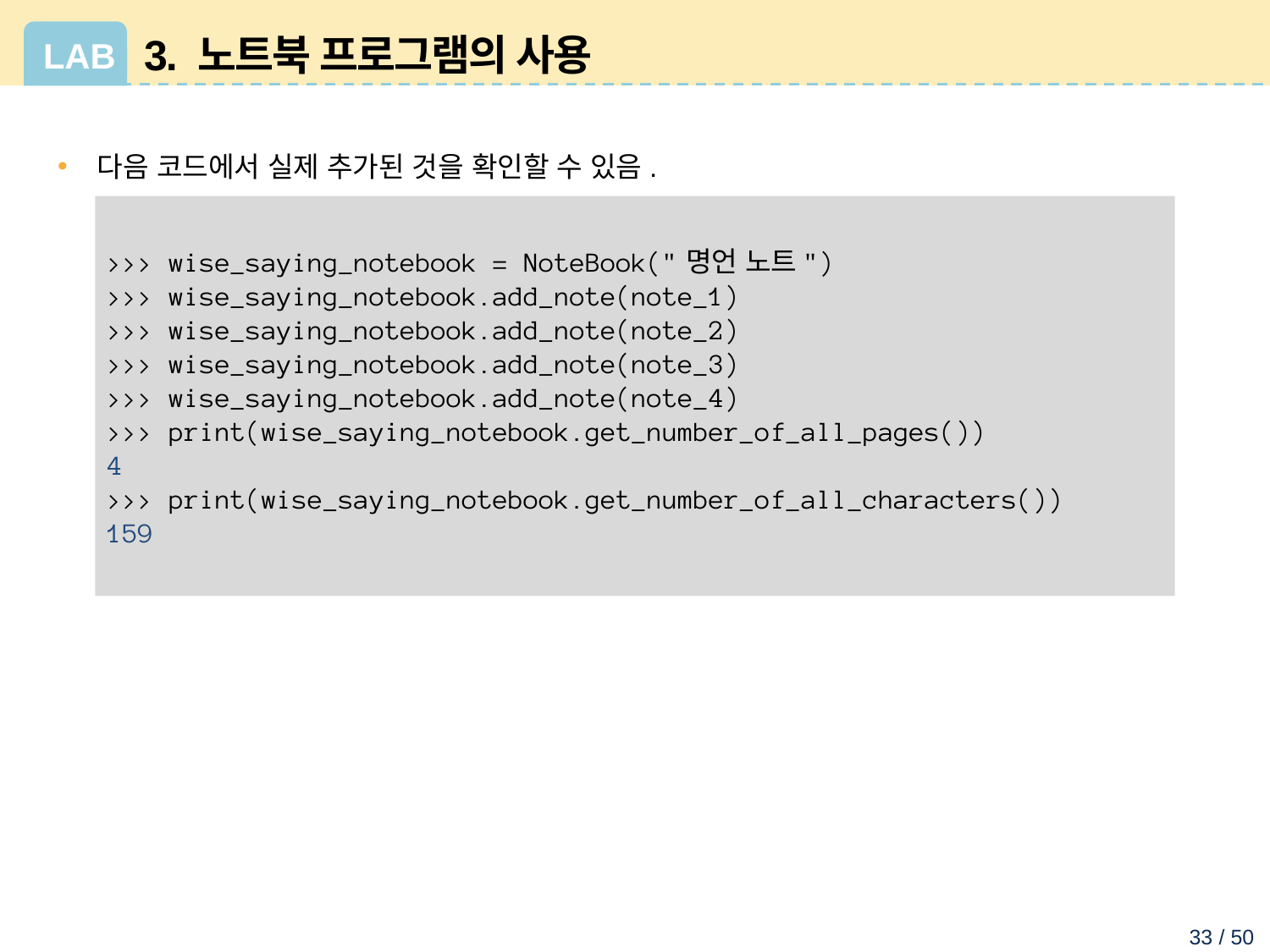

# 3. 노트북 프로그램의 사용

다음 코드에서 실제 추가된 것을 확인할 수 있음.

>>> wise_saying_notebook = NoteBook("명언 노트")
>>> wise_saying_notebook.add_note(note_1)
>>> wise_saying_notebook.add_note(note_2)
>>> wise_saying_notebook.add_note(note_3)
>>> wise_saying_notebook.add_note(note_4)
>>> print(wise_saying_notebook.get_number_of_all_pages())
4
>>> print(wise_saying_notebook.get_number_of_all_characters())
159